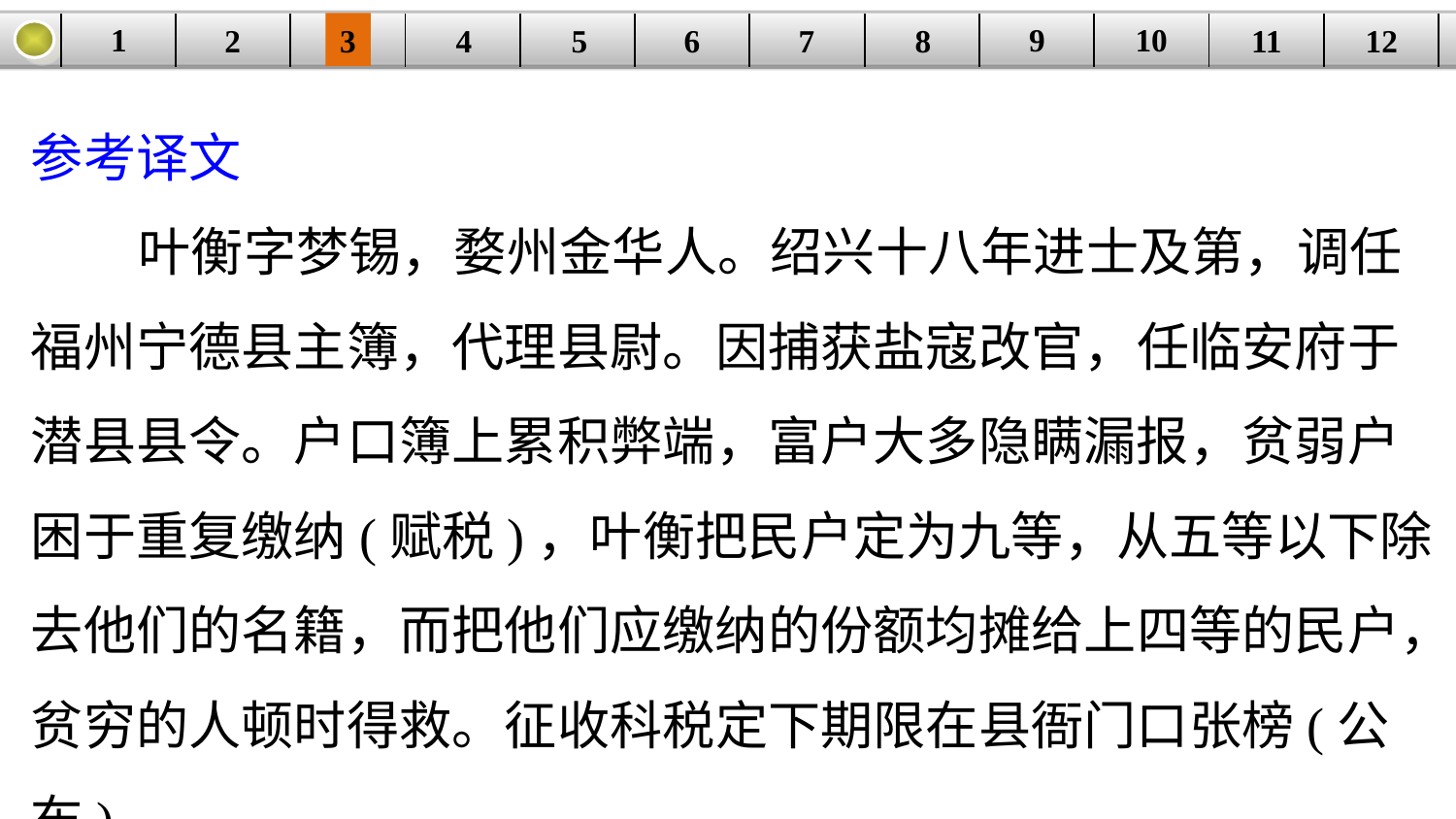

9
10
1
3
4
5
6
8
11
2
12
|  |  |  |  |  |  |  |  |  |  |  |  |
| --- | --- | --- | --- | --- | --- | --- | --- | --- | --- | --- | --- |
7

参考译文
        叶衡字梦锡，婺州金华人。绍兴十八年进士及第，调任福州宁德县主簿，代理县尉。因捕获盐寇改官，任临安府于潜县县令。户口簿上累积弊端，富户大多隐瞒漏报，贫弱户困于重复缴纳(赋税)，叶衡把民户定为九等，从五等以下除去他们的名籍，而把他们应缴纳的份额均摊给上四等的民户，贫穷的人顿时得救。征收科税定下期限在县衙门口张榜(公布)，